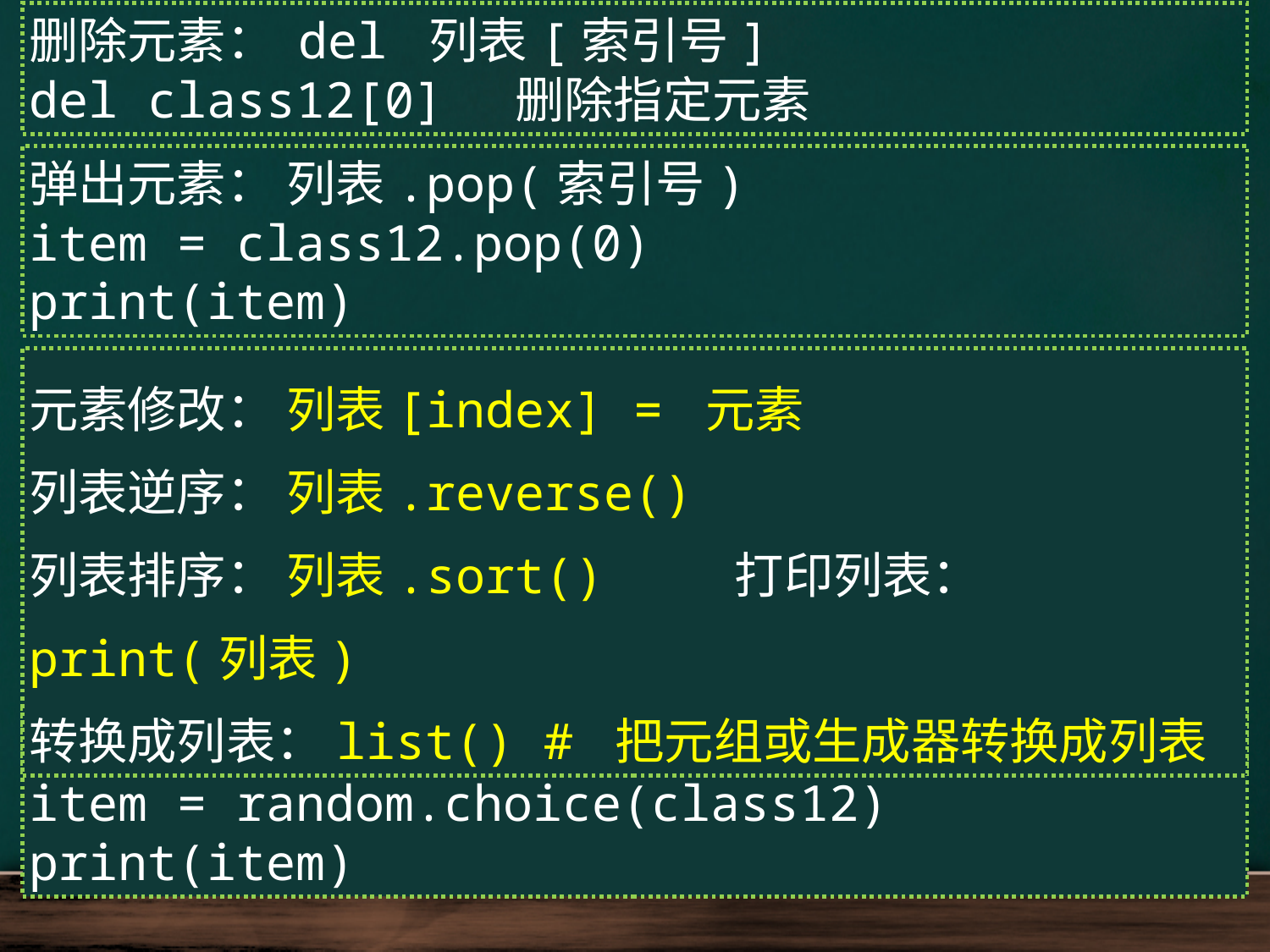

删除元素： del 列表[索引号]
del class12[0]  删除指定元素
弹出元素： 列表.pop(索引号)
item = class12.pop(0)
print(item)
元素修改： 列表[index] = 元素
列表逆序： 列表.reverse()
列表排序： 列表.sort()    打印列表： print(列表)
转换成列表：list() # 把元组或生成器转换成列表
随机选择 random.choice(列表)
item = random.choice(class12)
print(item)